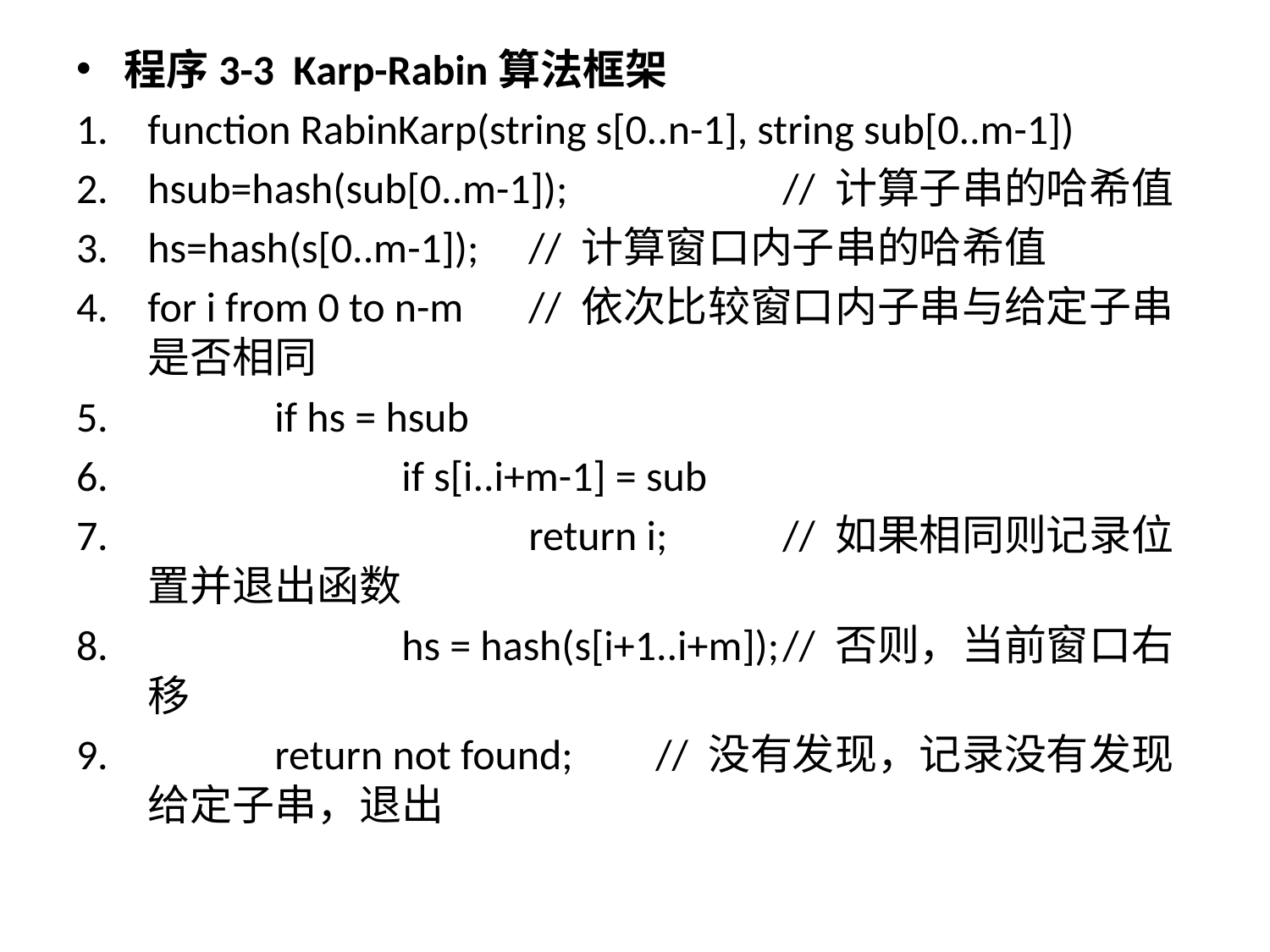

程序3-3  Karp-Rabin算法框架
function RabinKarp(string s[0..n-1], string sub[0..m-1])
hsub=hash(sub[0..m-1]);		// 计算子串的哈希值
hs=hash(s[0..m-1]);	// 计算窗口内子串的哈希值
for i from 0 to n-m	// 依次比较窗口内子串与给定子串是否相同
	if hs = hsub
		if s[i..i+m-1] = sub
 			return i;	// 如果相同则记录位置并退出函数
		hs = hash(s[i+1..i+m]);	// 否则，当前窗口右移
	return not found;	// 没有发现，记录没有发现给定子串，退出

#